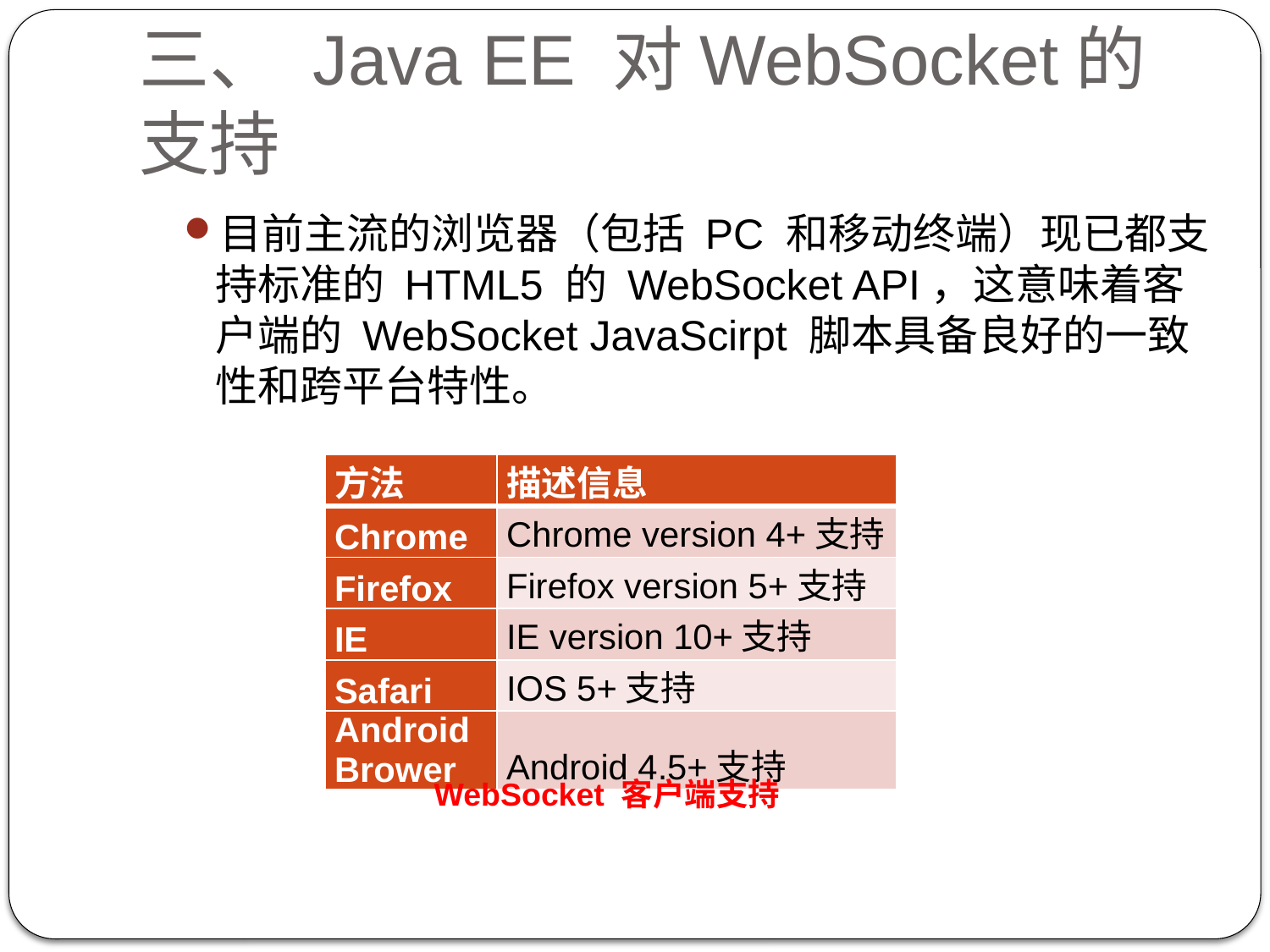

# 三、 Java EE 对WebSocket的支持
目前主流的浏览器（包括 PC 和移动终端）现已都支持标准的 HTML5 的 WebSocket API，这意味着客户端的 WebSocket JavaScirpt 脚本具备良好的一致性和跨平台特性。

| 方法 | 描述信息 |
| --- | --- |
| Chrome | Chrome version 4+支持 |
| Firefox | Firefox version 5+支持 |
| IE | IE version 10+支持 |
| Safari | IOS 5+支持 |
| Android Brower | Android 4.5+支持 |
WebSocket 客户端支持